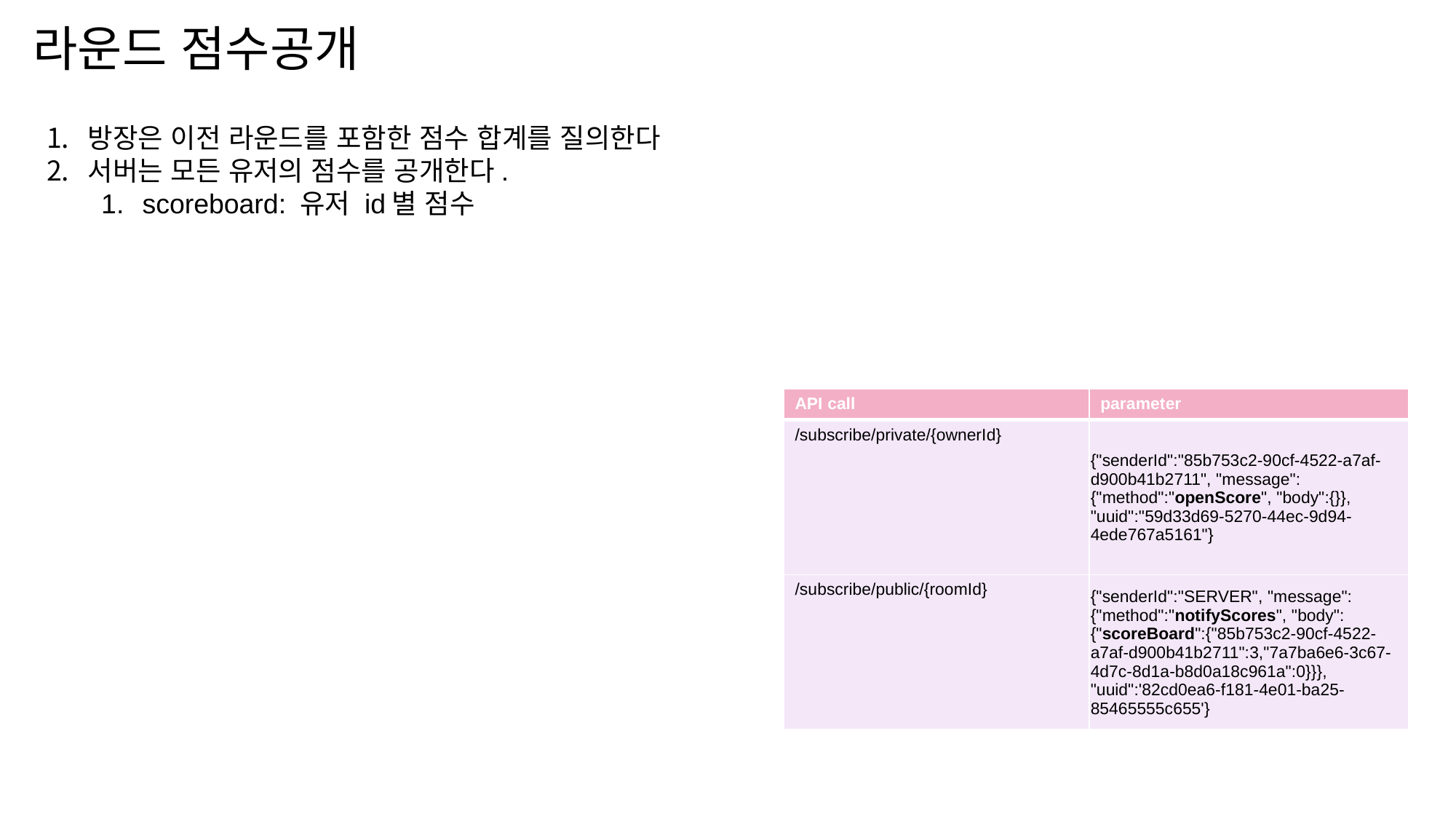

# 라운드 점수공개
방장은 이전 라운드를 포함한 점수 합계를 질의한다
서버는 모든 유저의 점수를 공개한다.
scoreboard: 유저 id별 점수

| API call | parameter |
| --- | --- |
| /subscribe/private/{ownerId} | {"senderId":"85b753c2-90cf-4522-a7af-d900b41b2711", "message":{"method":"openScore", "body":{}}, "uuid":"59d33d69-5270-44ec-9d94-4ede767a5161"} |
| /subscribe/public/{roomId} | {"senderId":"SERVER", "message":{"method":"notifyScores", "body":{"scoreBoard":{"85b753c2-90cf-4522-a7af-d900b41b2711":3,"7a7ba6e6-3c67-4d7c-8d1a-b8d0a18c961a":0}}}, "uuid":'82cd0ea6-f181-4e01-ba25-85465555c655'} |